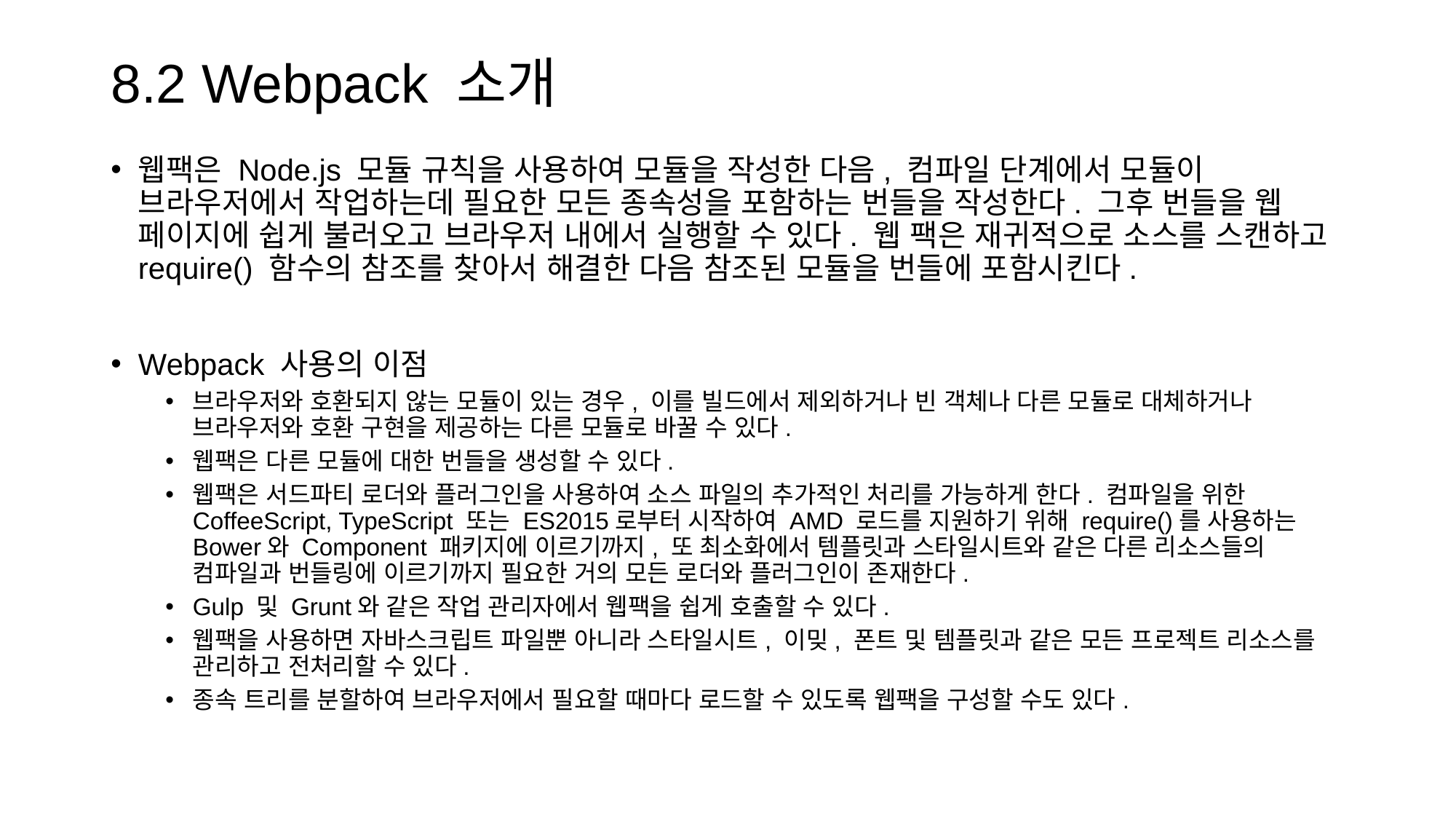

# 8.2 Webpack 소개
웹팩은 Node.js 모듈 규칙을 사용하여 모듈을 작성한 다음, 컴파일 단계에서 모듈이 브라우저에서 작업하는데 필요한 모든 종속성을 포함하는 번들을 작성한다. 그후 번들을 웹 페이지에 쉽게 불러오고 브라우저 내에서 실행할 수 있다. 웹 팩은 재귀적으로 소스를 스캔하고 require() 함수의 참조를 찾아서 해결한 다음 참조된 모듈을 번들에 포함시킨다.

Webpack 사용의 이점
브라우저와 호환되지 않는 모듈이 있는 경우, 이를 빌드에서 제외하거나 빈 객체나 다른 모듈로 대체하거나 브라우저와 호환 구현을 제공하는 다른 모듈로 바꿀 수 있다.
웹팩은 다른 모듈에 대한 번들을 생성할 수 있다.
웹팩은 서드파티 로더와 플러그인을 사용하여 소스 파일의 추가적인 처리를 가능하게 한다. 컴파일을 위한 CoffeeScript, TypeScript 또는 ES2015로부터 시작하여 AMD 로드를 지원하기 위해 require()를 사용하는 Bower와 Component 패키지에 이르기까지, 또 최소화에서 템플릿과 스타일시트와 같은 다른 리소스들의 컴파일과 번들링에 이르기까지 필요한 거의 모든 로더와 플러그인이 존재한다.
Gulp 및 Grunt와 같은 작업 관리자에서 웹팩을 쉽게 호출할 수 있다.
웹팩을 사용하면 자바스크립트 파일뿐 아니라 스타일시트, 이밎, 폰트 및 템플릿과 같은 모든 프로젝트 리소스를 관리하고 전처리할 수 있다.
종속 트리를 분할하여 브라우저에서 필요할 때마다 로드할 수 있도록 웹팩을 구성할 수도 있다.